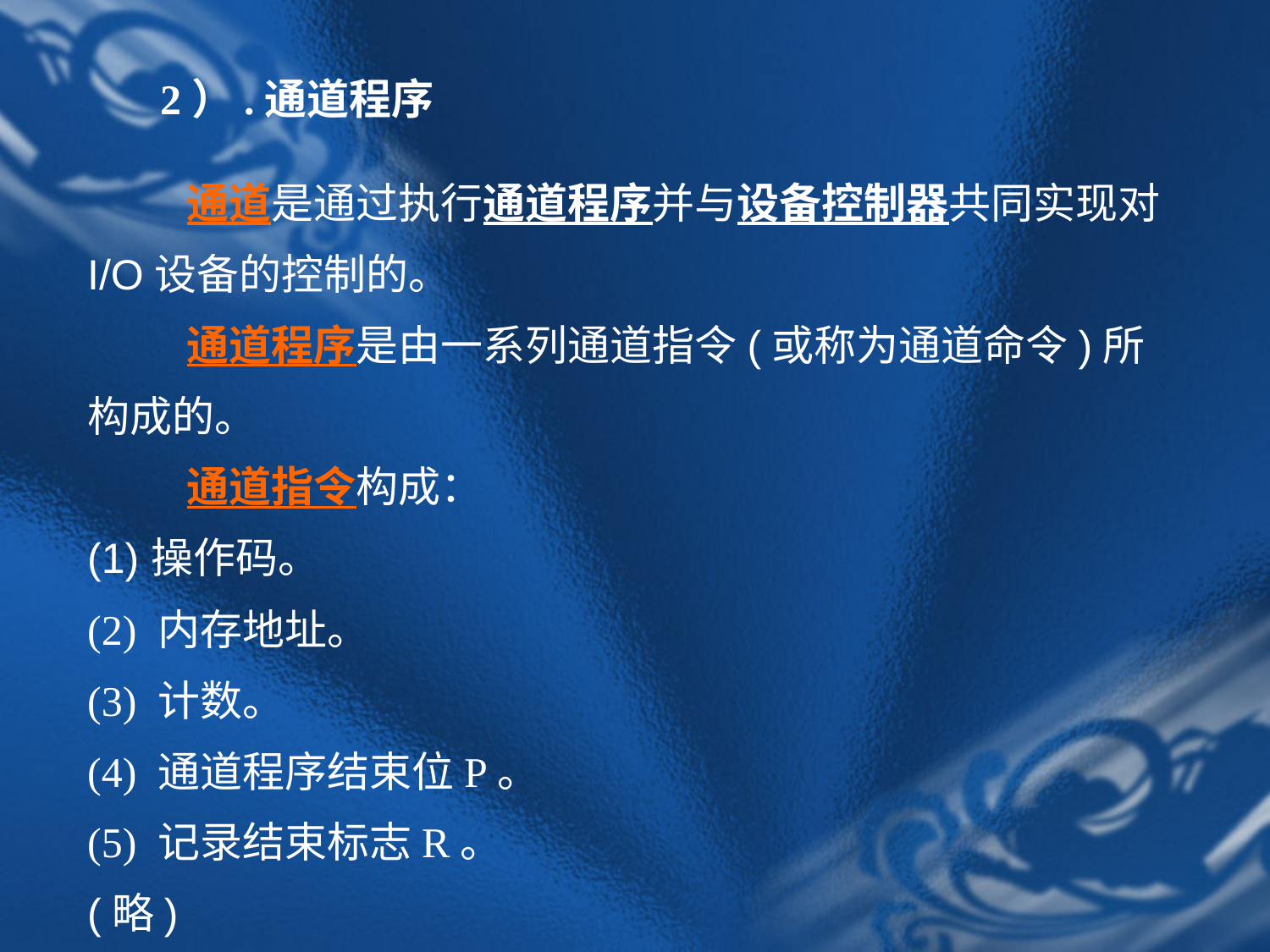

2）.通道程序
通道是通过执行通道程序并与设备控制器共同实现对I/O设备的控制的。
通道程序是由一系列通道指令(或称为通道命令)所构成的。
通道指令构成：
操作码。
(2) 内存地址。
(3) 计数。
(4) 通道程序结束位P。
(5) 记录结束标志R。
(略)